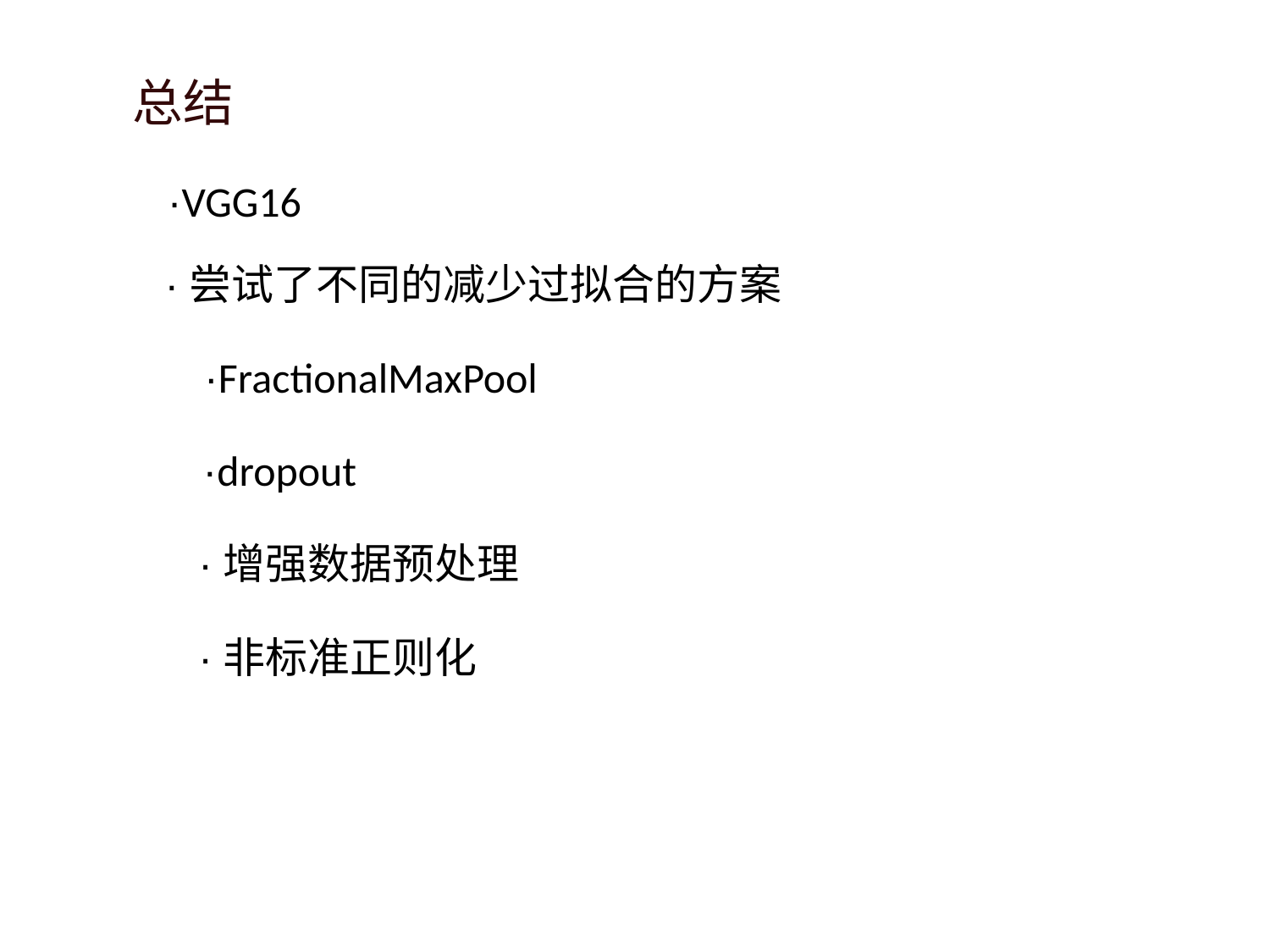

# 总结
·VGG16
·尝试了不同的减少过拟合的方案
·FractionalMaxPool
·dropout
·增强数据预处理
·非标准正则化